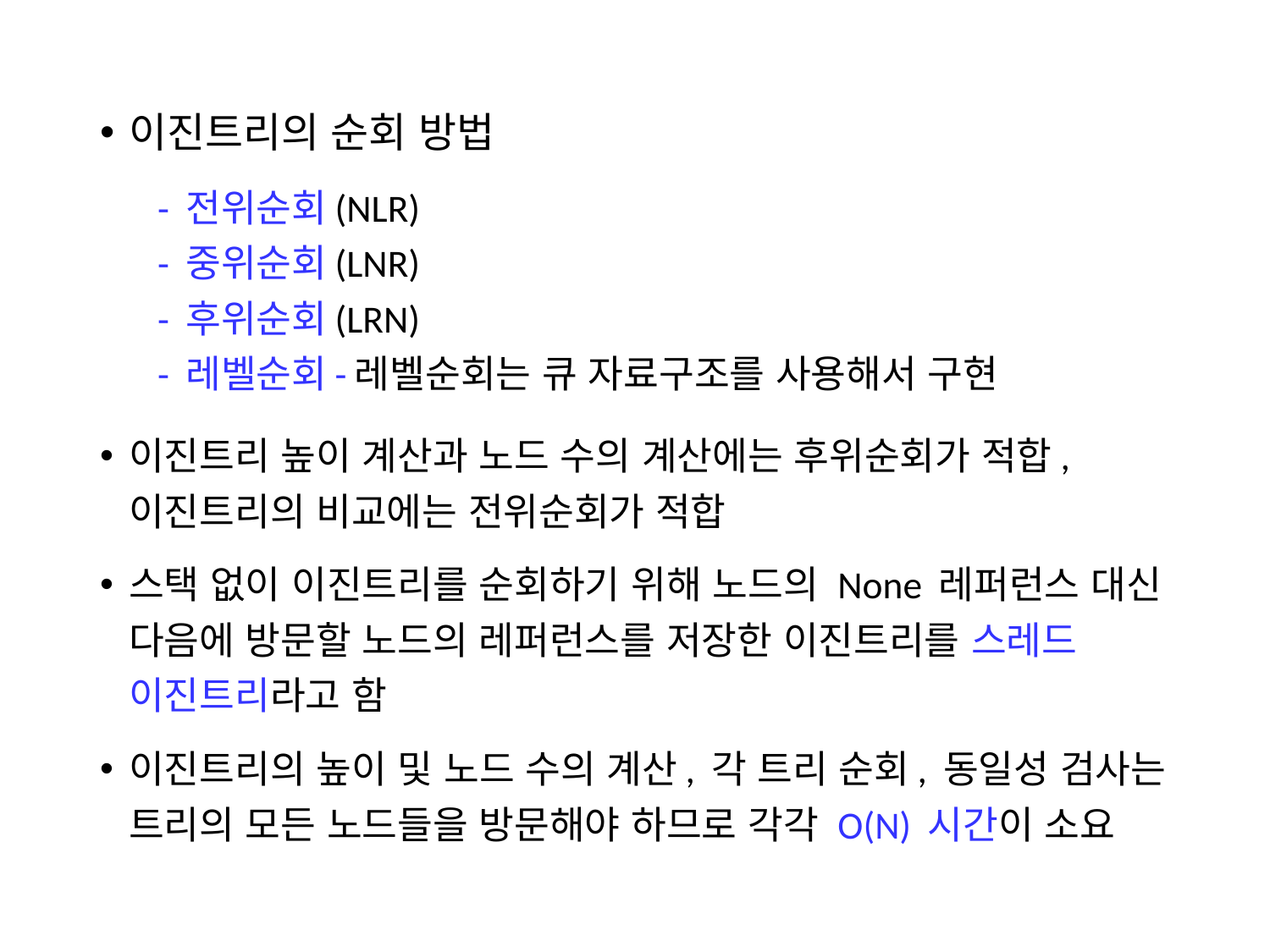

이진트리의 순회 방법
- 전위순회(NLR)
- 중위순회(LNR)
- 후위순회(LRN)
- 레벨순회-레벨순회는 큐 자료구조를 사용해서 구현
이진트리 높이 계산과 노드 수의 계산에는 후위순회가 적합, 이진트리의 비교에는 전위순회가 적합
스택 없이 이진트리를 순회하기 위해 노드의 None 레퍼런스 대신 다음에 방문할 노드의 레퍼런스를 저장한 이진트리를 스레드 이진트리라고 함
이진트리의 높이 및 노드 수의 계산, 각 트리 순회, 동일성 검사는 트리의 모든 노드들을 방문해야 하므로 각각 O(N) 시간이 소요